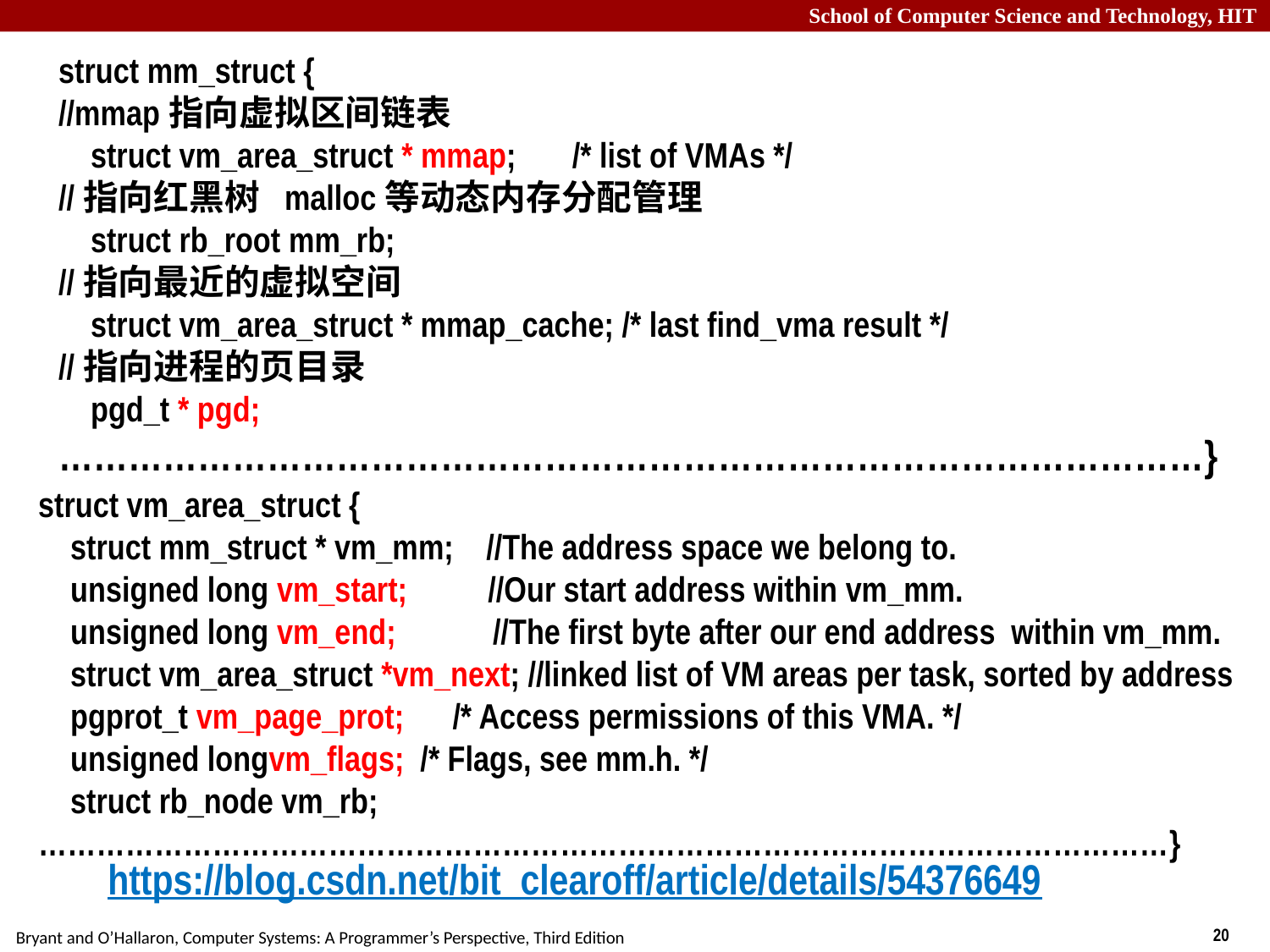

struct mm_struct {
//mmap指向虚拟区间链表
    struct vm_area_struct * mmap;       /* list of VMAs */
//指向红黑树  malloc等动态内存分配管理
    struct rb_root mm_rb;
//指向最近的虚拟空间
    struct vm_area_struct * mmap_cache; /* last find_vma result */
//指向进程的页目录
    pgd_t * pgd;
………………………………………………………………………………………}
struct vm_area_struct {
    struct mm_struct * vm_mm;    //The address space we belong to.
    unsigned long vm_start;          //Our start address within vm_mm.
    unsigned long vm_end;            //The first byte after our end address  within vm_mm.
    struct vm_area_struct *vm_next; //linked list of VM areas per task, sorted by address
    pgprot_t vm_page_prot;      /* Access permissions of this VMA. */
    unsigned longvm_flags;  /* Flags, see mm.h. */
    struct rb_node vm_rb;
………………………………………………………………………………………………………}

https://blog.csdn.net/bit_clearoff/article/details/54376649